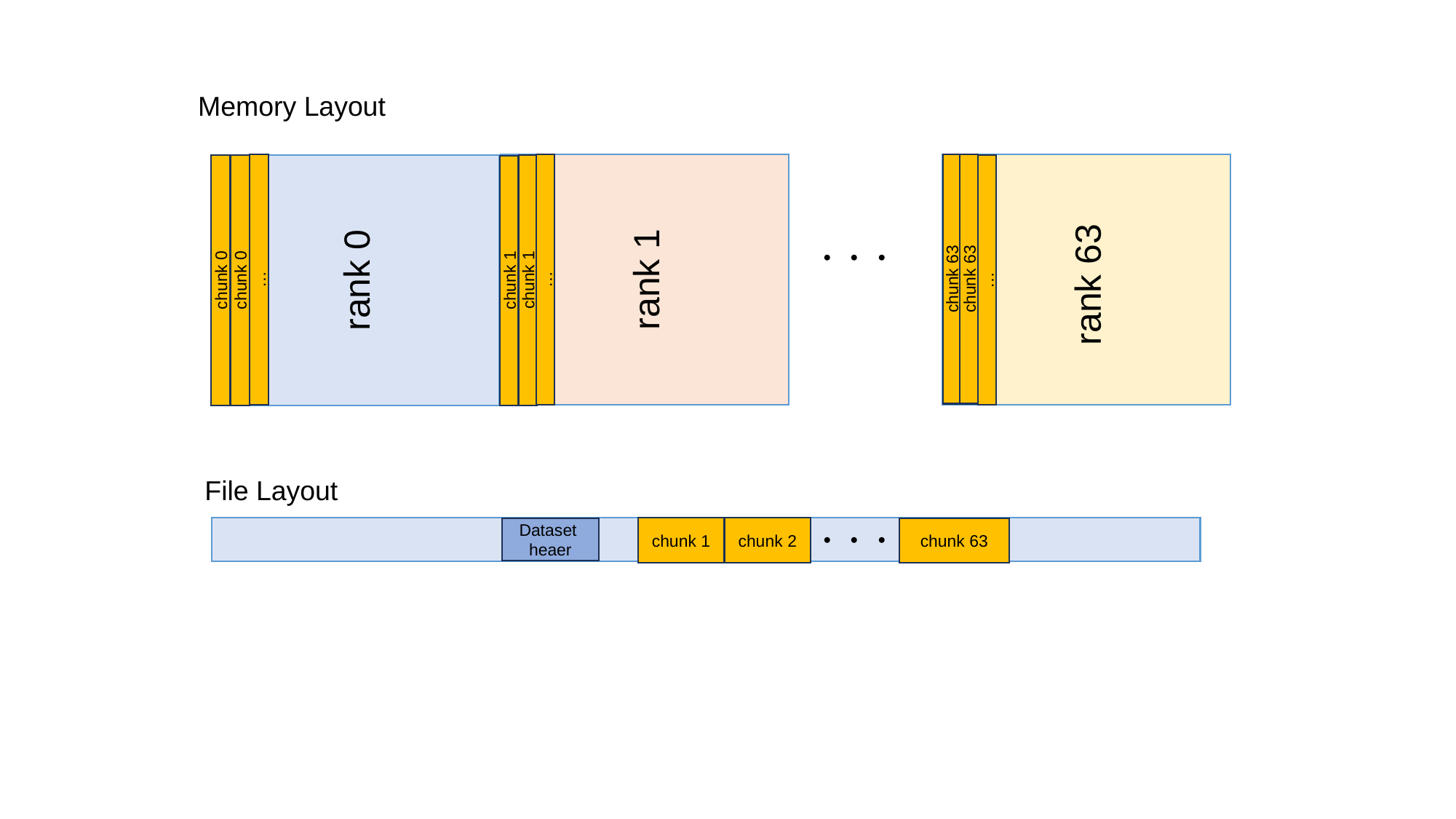

Memory Layout
rank 63
rank 1
rank 0
・・・
chunk 63
…
…
chunk 63
chunk 0
chunk 0
chunk 1
chunk 1
…
File Layout
・・・

chunk 2
chunk 1
chunk 63
・・・
Dataset
heaer